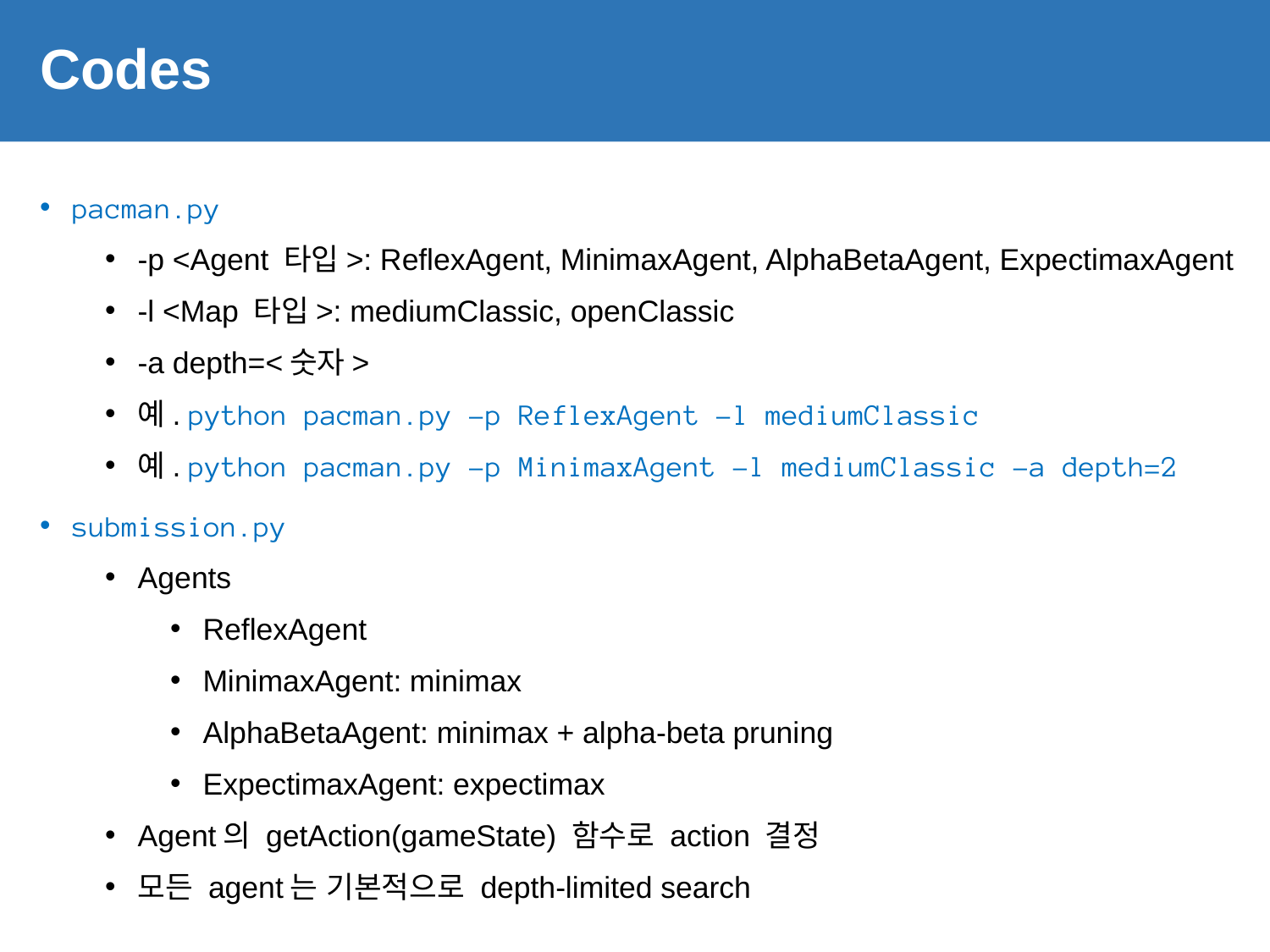

# Codes
46
pacman.py
-p <Agent 타입>: ReflexAgent, MinimaxAgent, AlphaBetaAgent, ExpectimaxAgent
-l <Map 타입>: mediumClassic, openClassic
-a depth=<숫자>
예. python pacman.py -p ReflexAgent -l mediumClassic
예. python pacman.py -p MinimaxAgent -l mediumClassic -a depth=2
submission.py
Agents
ReflexAgent
MinimaxAgent: minimax
AlphaBetaAgent: minimax + alpha-beta pruning
ExpectimaxAgent: expectimax
Agent의 getAction(gameState) 함수로 action 결정
모든 agent는 기본적으로 depth-limited search